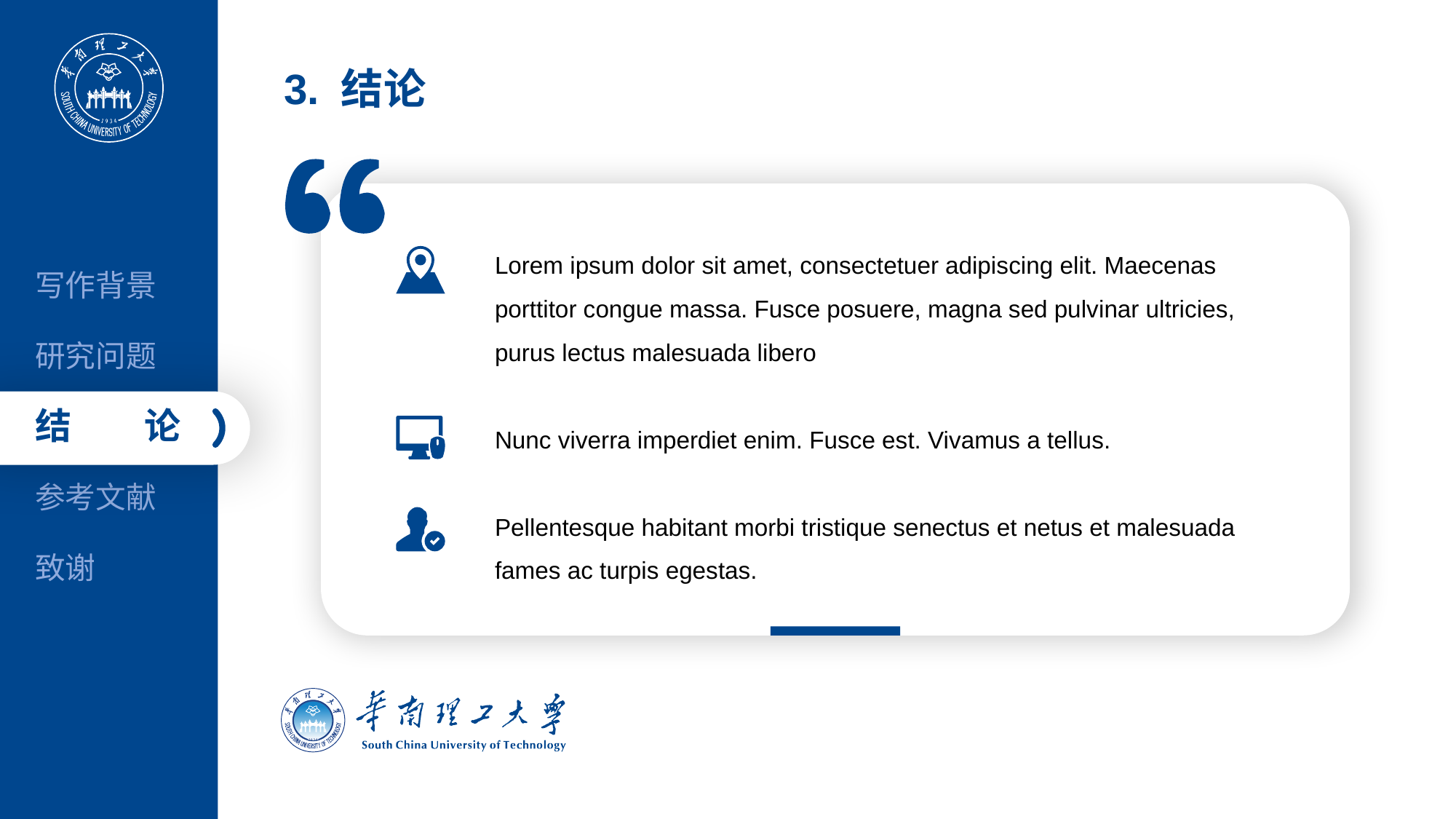

3. 结论

Lorem ipsum dolor sit amet, consectetuer adipiscing elit. Maecenas porttitor congue massa. Fusce posuere, magna sed pulvinar ultricies, purus lectus malesuada libero

Nunc viverra imperdiet enim. Fusce est. Vivamus a tellus.

Pellentesque habitant morbi tristique senectus et netus et malesuada fames ac turpis egestas.

写作背景
研究问题

结结论论

参考文献

致谢